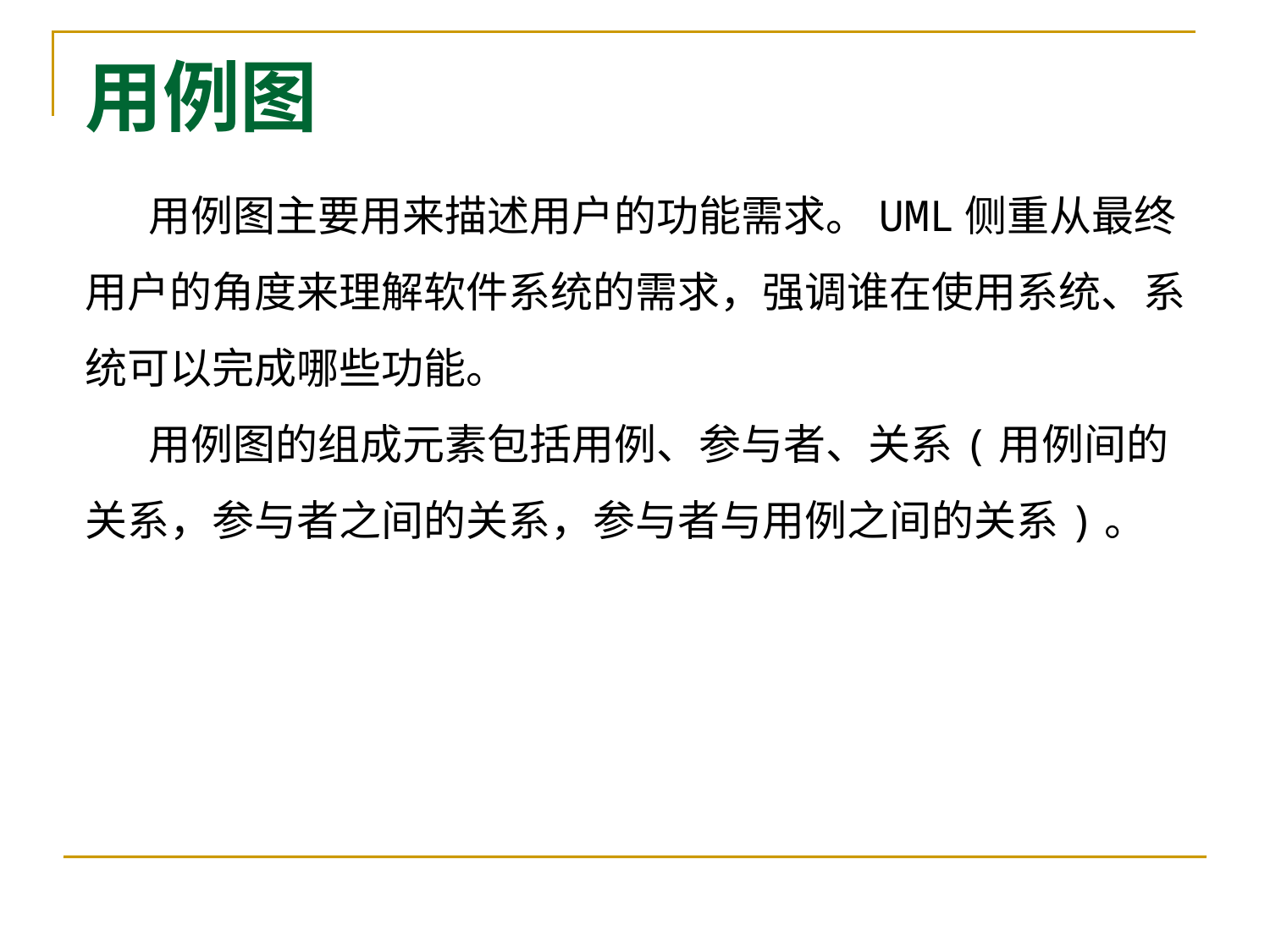

# 用例图
用例图主要用来描述用户的功能需求。UML侧重从最终用户的角度来理解软件系统的需求，强调谁在使用系统、系统可以完成哪些功能。
用例图的组成元素包括用例、参与者、关系(用例间的关系，参与者之间的关系，参与者与用例之间的关系)。